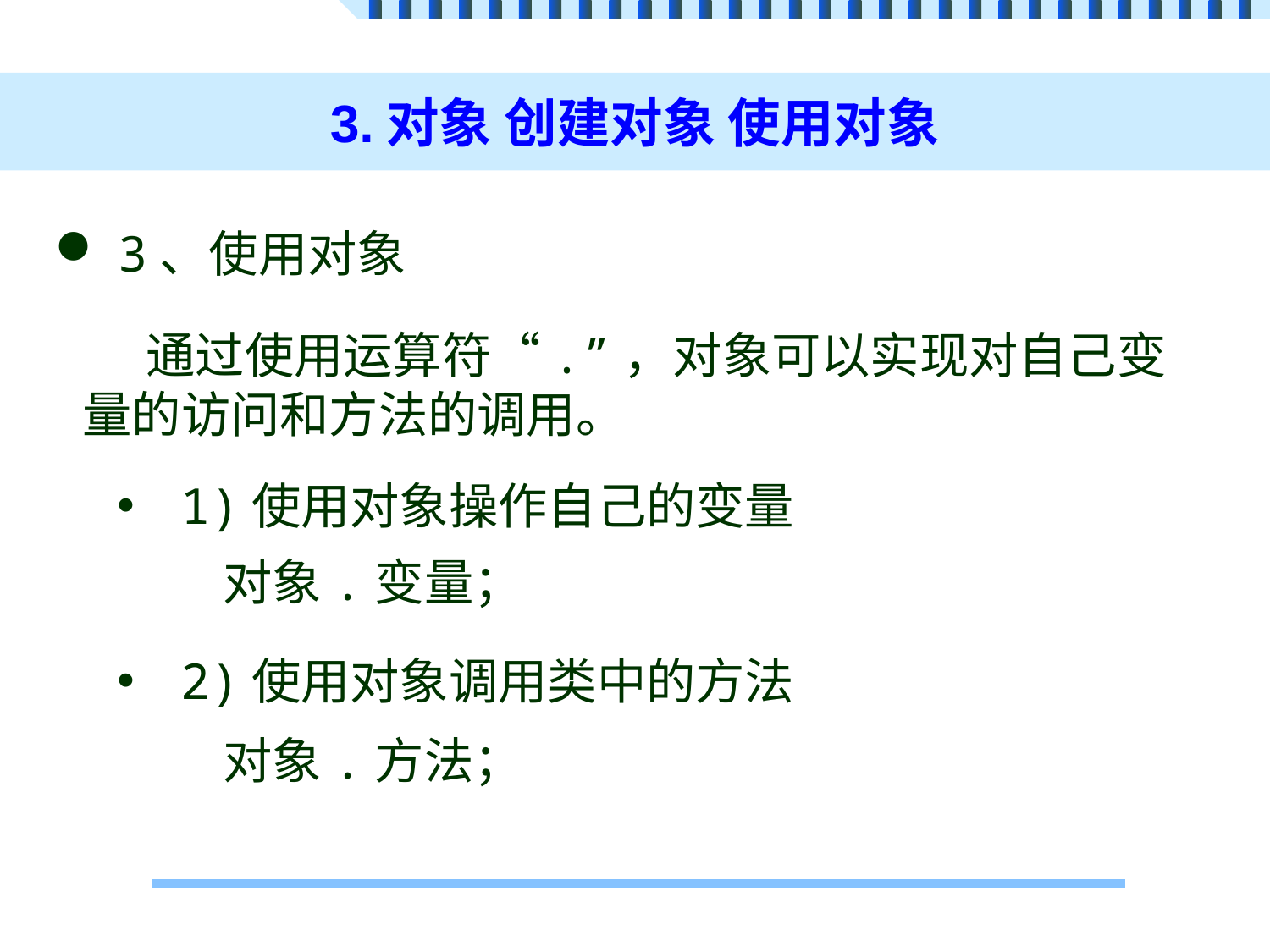

# 3.对象 创建对象 使用对象
3、使用对象
通过使用运算符“.”，对象可以实现对自己变量的访问和方法的调用。
1)使用对象操作自己的变量
对象.变量；
2)使用对象调用类中的方法
对象.方法；